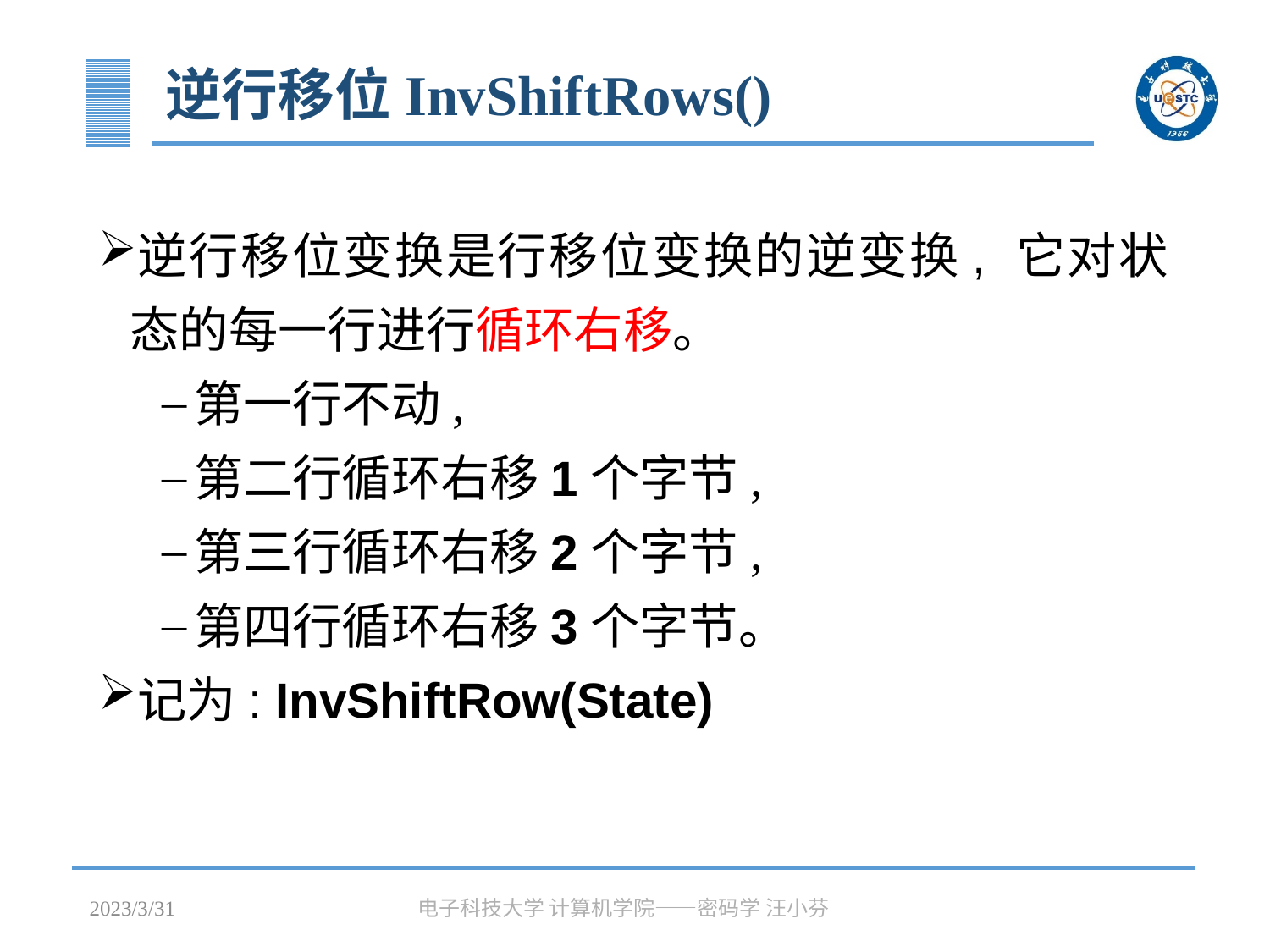

# 逆行移位InvShiftRows()
逆行移位变换是行移位变换的逆变换, 它对状态的每一行进行循环右移。
第一行不动,
第二行循环右移1个字节,
第三行循环右移2个字节,
第四行循环右移3个字节。
记为: InvShiftRow(State)
2023/3/31
电子科技大学 计算机学院——密码学 汪小芬